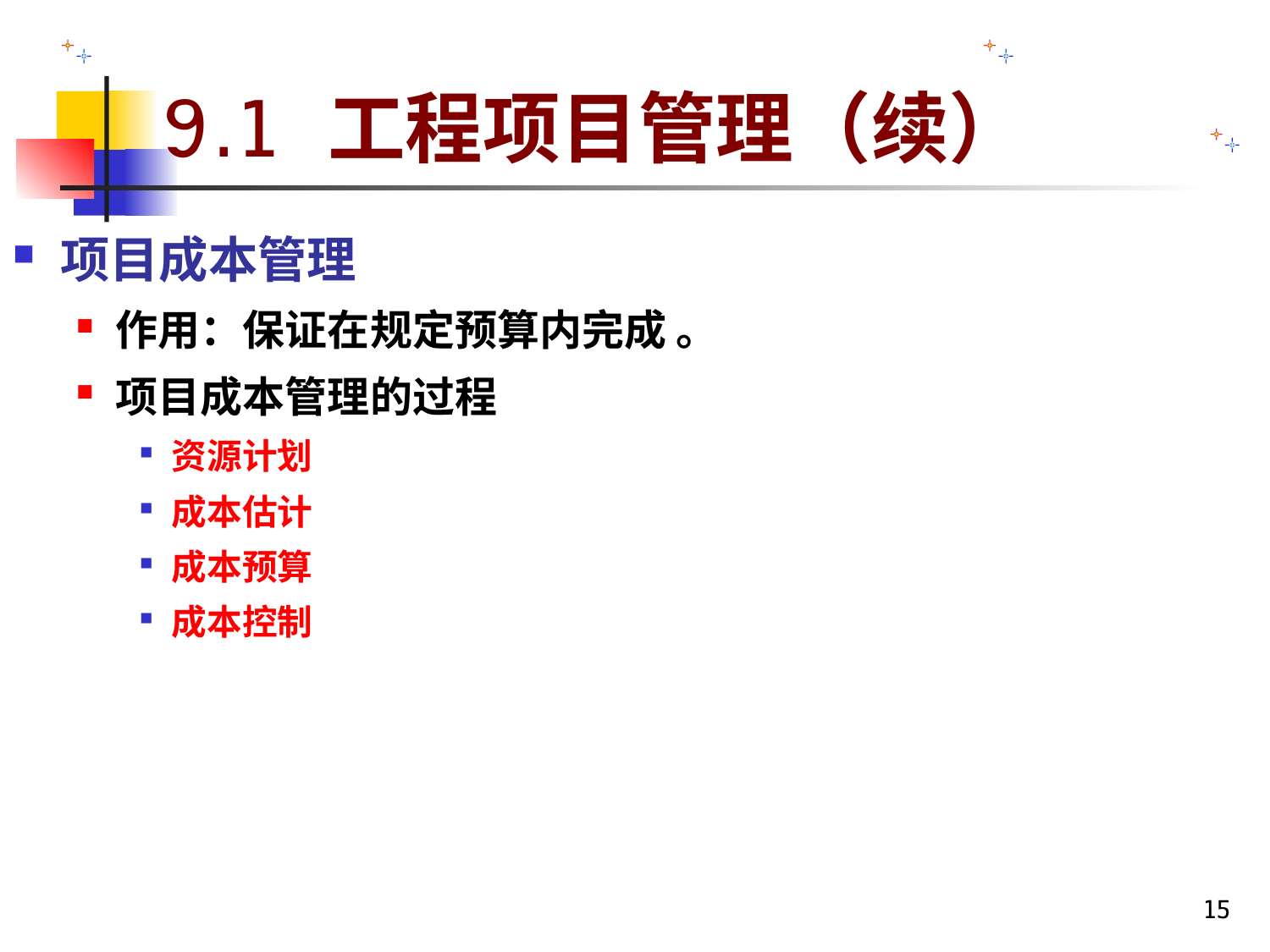

# 9.1 工程项目管理（续）
项目成本管理
作用：保证在规定预算内完成 。
项目成本管理的过程
资源计划
成本估计
成本预算
成本控制

15